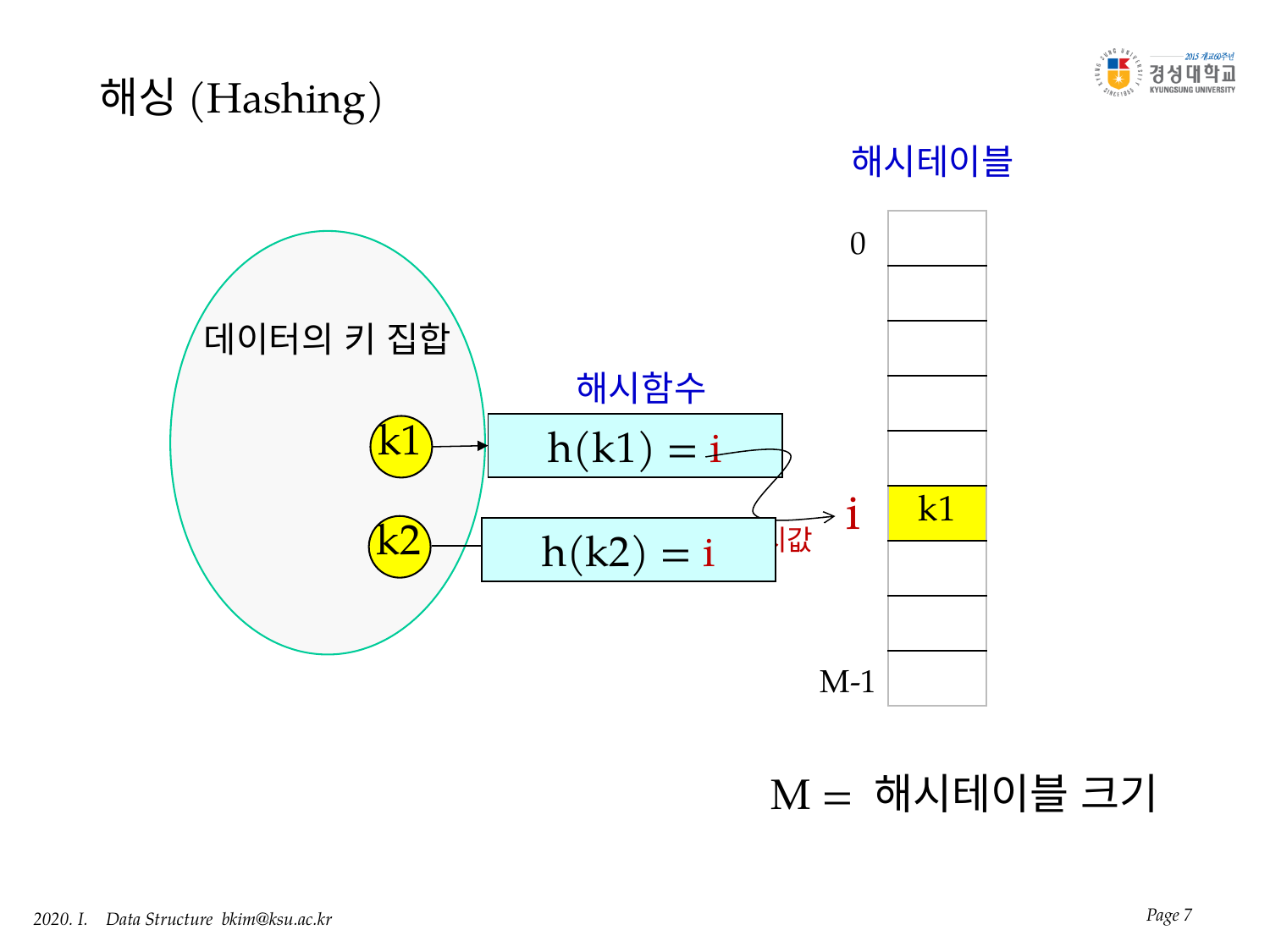

해싱(Hashing)
해시테이블
|  |
| --- |
|  |
|  |
|  |
|  |
| k1 |
|  |
|  |
|  |
0

데이터의 키 집합
해시함수
k1
h(k1) = i

i
k2

해시값
h(k2) = i
M-1
 M = 해시테이블 크기
Page 7